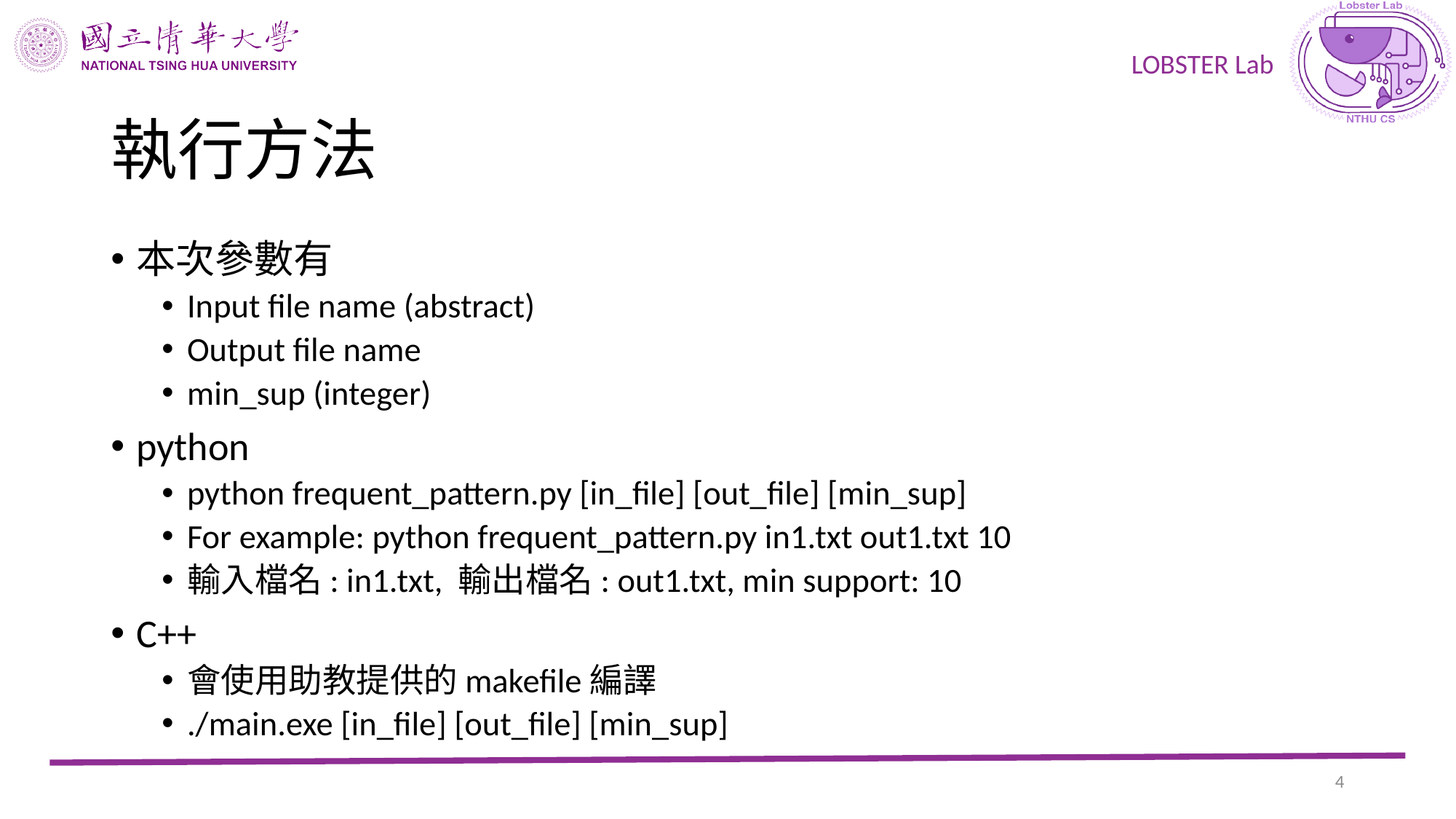

# 執行方法
本次參數有
Input file name (abstract)
Output file name
min_sup (integer)
python
python frequent_pattern.py [in_file] [out_file] [min_sup]
For example: python frequent_pattern.py in1.txt out1.txt 10
輸入檔名: in1.txt, 輸出檔名: out1.txt, min support: 10
C++
會使用助教提供的makefile編譯
./main.exe [in_file] [out_file] [min_sup]

4